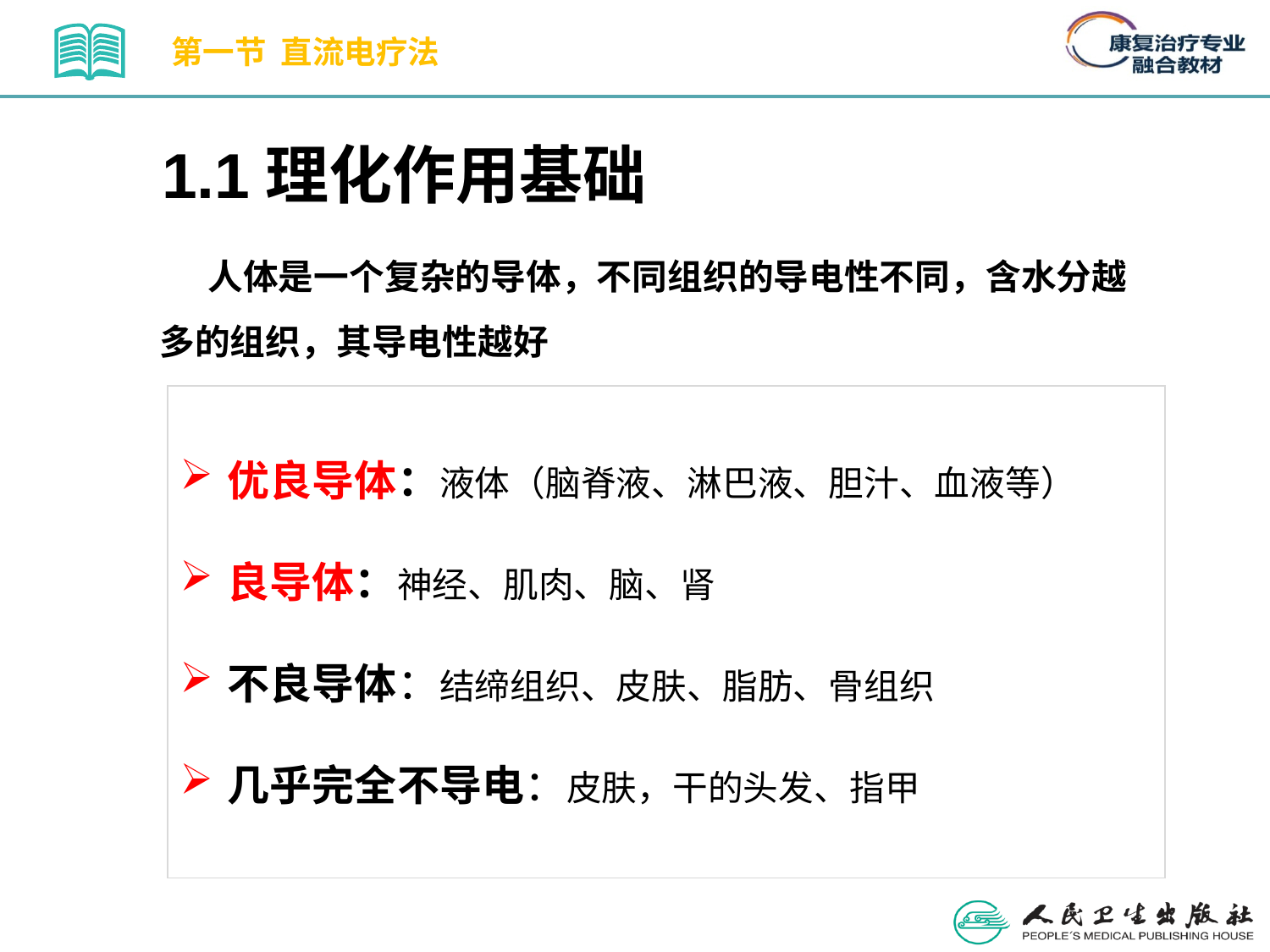

第一节  直流电疗法
1.1理化作用基础
    人体是一个复杂的导体，不同组织的导电性不同，含水分越多的组织，其导电性越好
优良导体：液体（脑脊液、淋巴液、胆汁、血液等）

良导体：神经、肌肉、脑、肾

不良导体：结缔组织、皮肤、脂肪、骨组织

几乎完全不导电：皮肤，干的头发、指甲